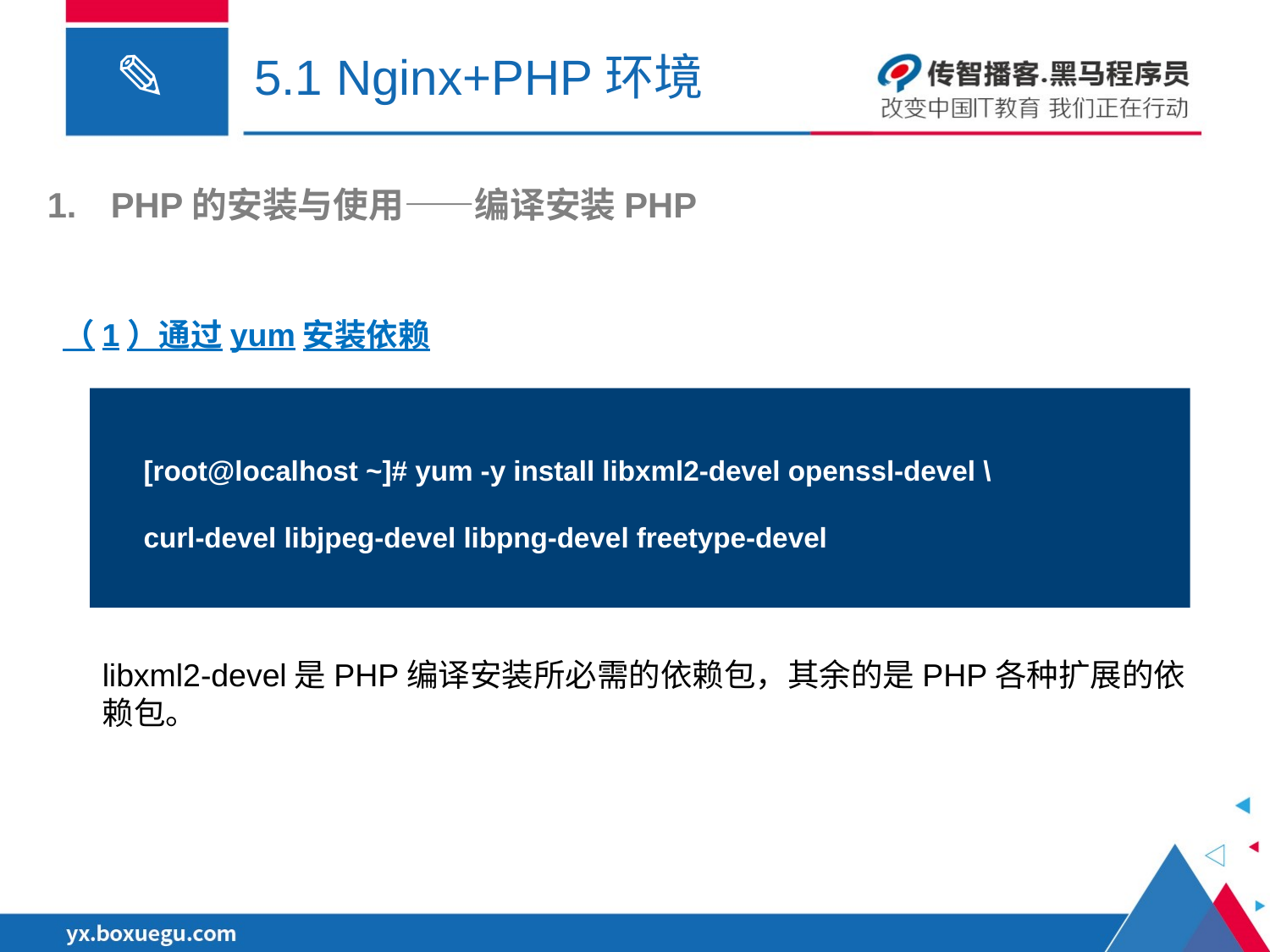

# 5.1 Nginx+PHP环境
PHP的安装与使用——编译安装PHP
（1）通过yum安装依赖

[root@localhost ~]# yum -y install libxml2-devel openssl-devel \
curl-devel libjpeg-devel libpng-devel freetype-devel
libxml2-devel是PHP编译安装所必需的依赖包，其余的是PHP各种扩展的依赖包。